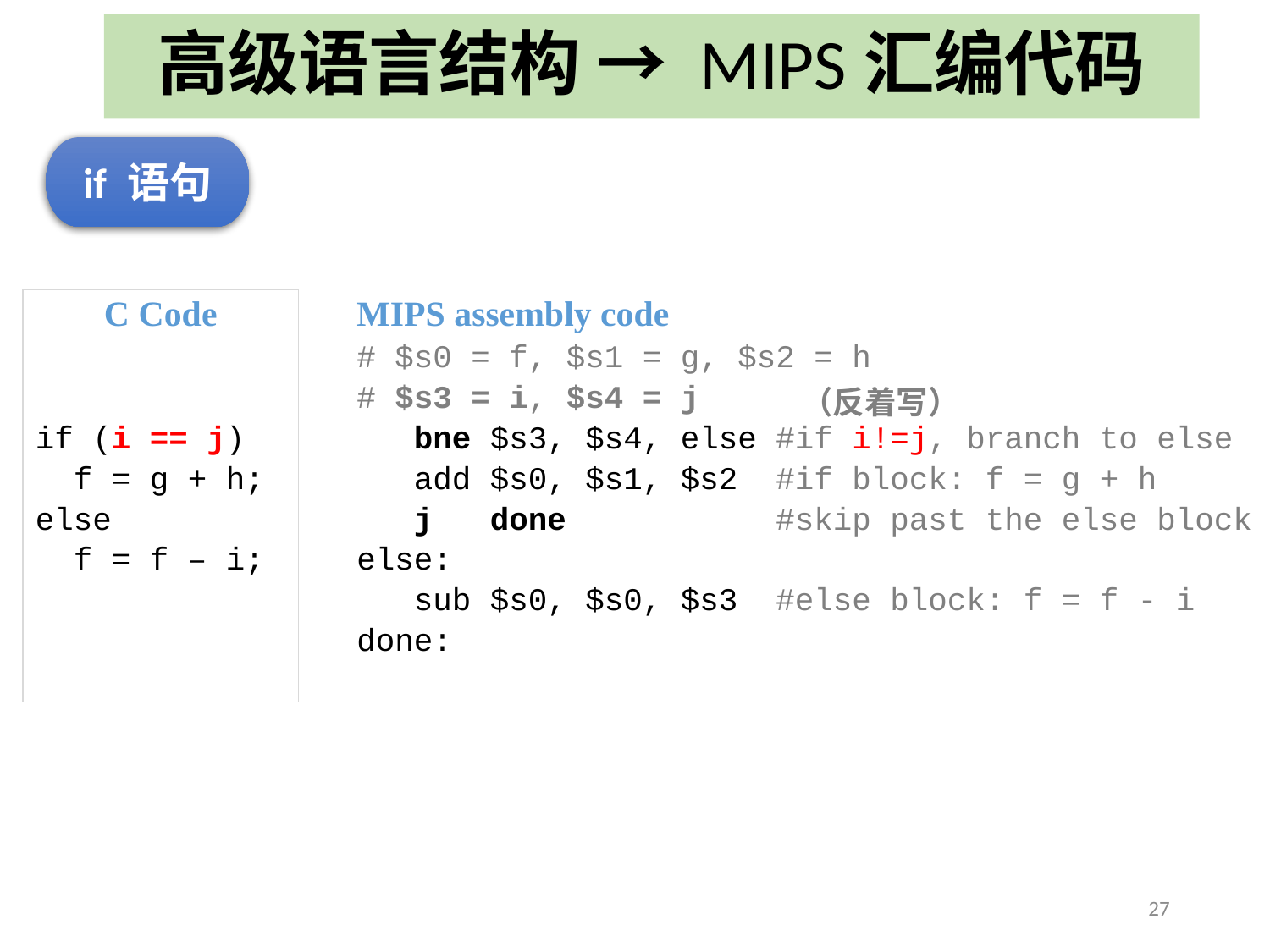

# 高级语言结构 → MIPS汇编代码
if 语句
C Code

if (i == j)
  f = g + h;
else
  f = f – i;
MIPS assembly code
# $s0 = f, $s1 = g, $s2 = h
# $s3 = i, $s4 = j
   bne $s3, $s4, else #if i!=j, branch to else
   add $s0, $s1, $s2  #if block: f = g + h
   j   done           #skip past the else block
else:
   sub $s0, $s0, $s3  #else block: f = f - i
done:
（反着写）
27